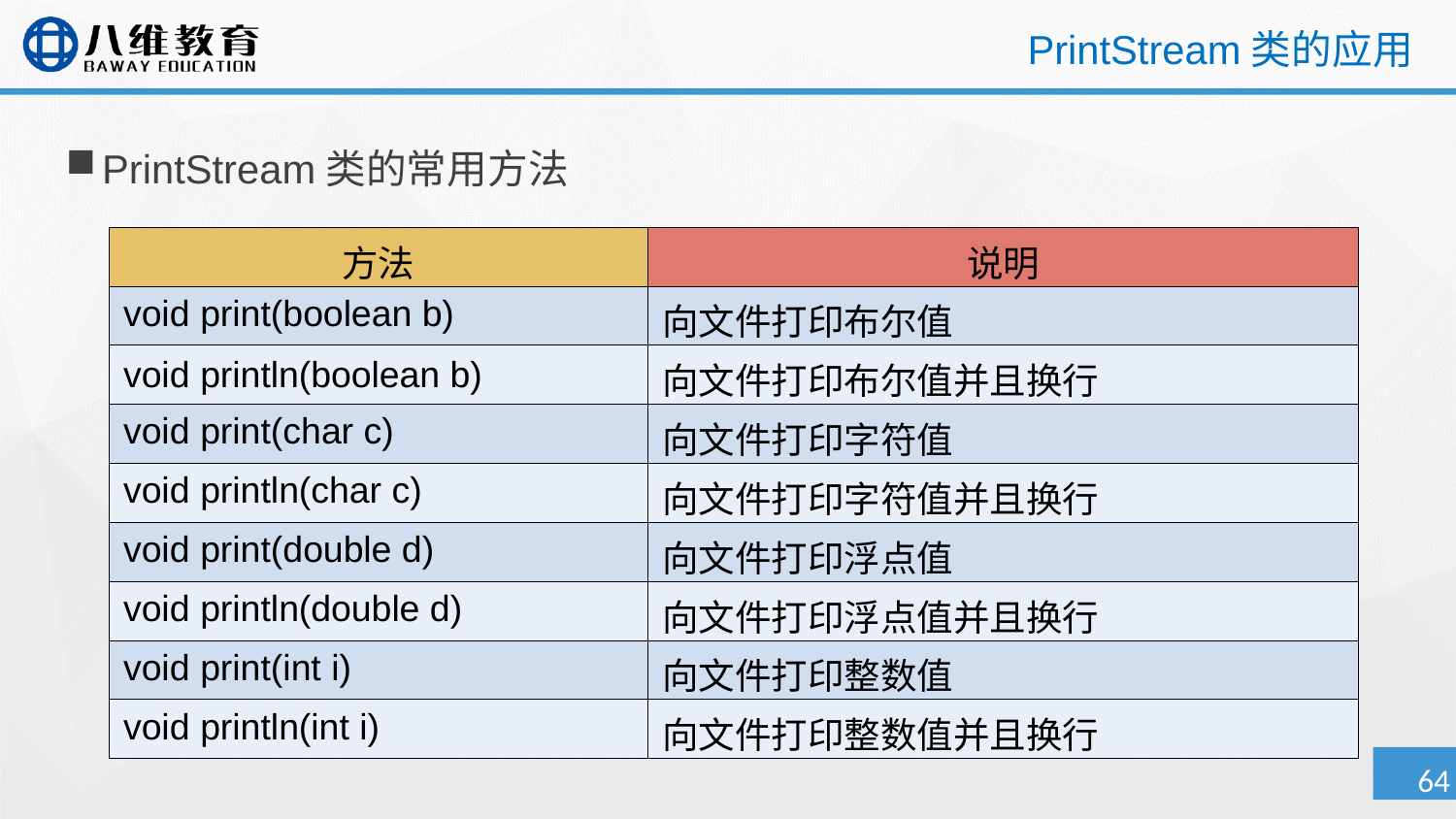

# PrintStream类的应用
PrintStream类的常用方法
| 方法 | 说明 |
| --- | --- |
| void print(boolean b) | 向文件打印布尔值 |
| void println(boolean b) | 向文件打印布尔值并且换行 |
| void print(char c) | 向文件打印字符值 |
| void println(char c) | 向文件打印字符值并且换行 |
| void print(double d) | 向文件打印浮点值 |
| void println(double d) | 向文件打印浮点值并且换行 |
| void print(int i) | 向文件打印整数值 |
| void println(int i) | 向文件打印整数值并且换行 |